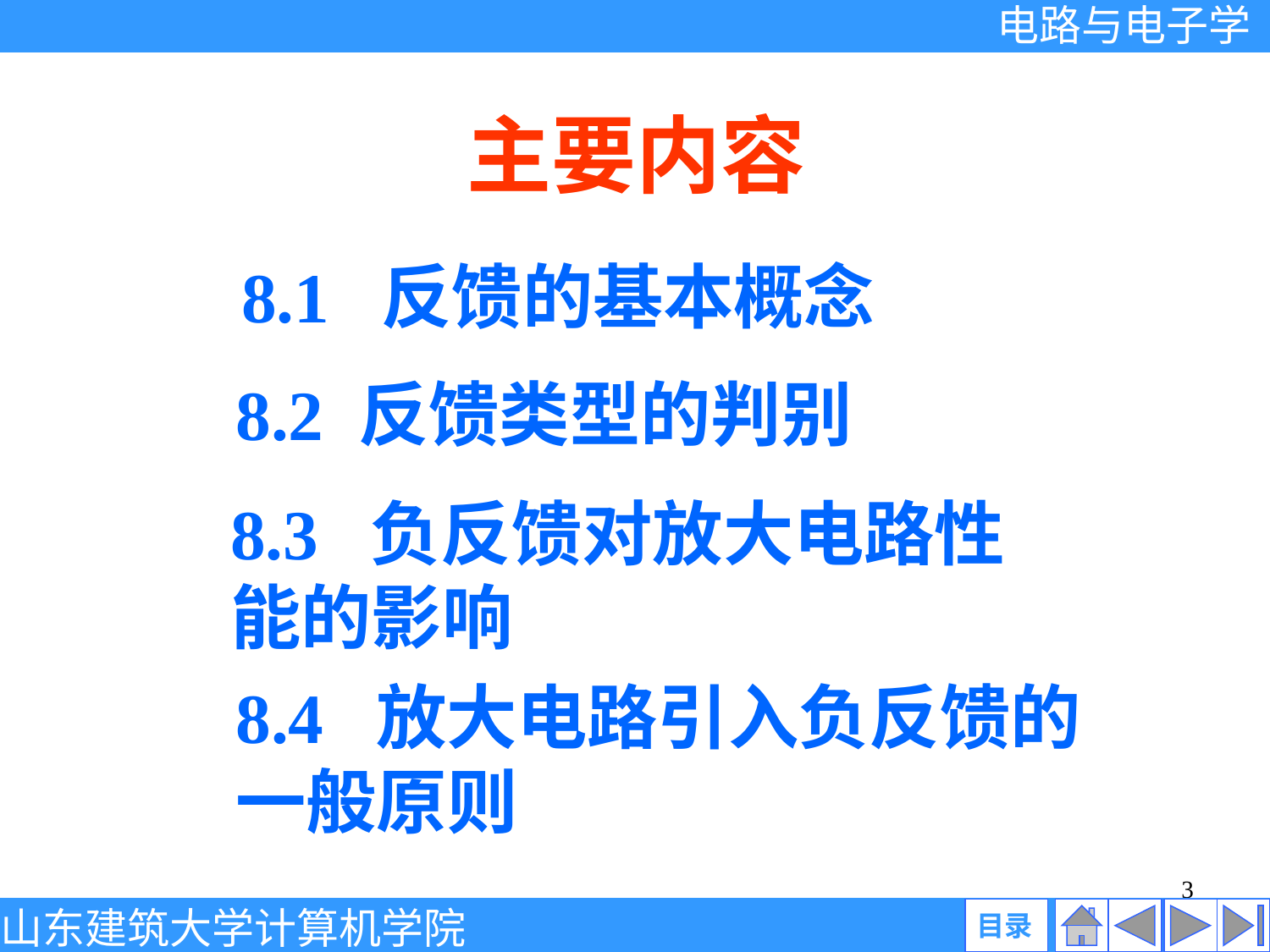

主要内容
8.1  反馈的基本概念
8.2 反馈类型的判别
8.3  负反馈对放大电路性能的影响
8.4  放大电路引入负反馈的一般原则